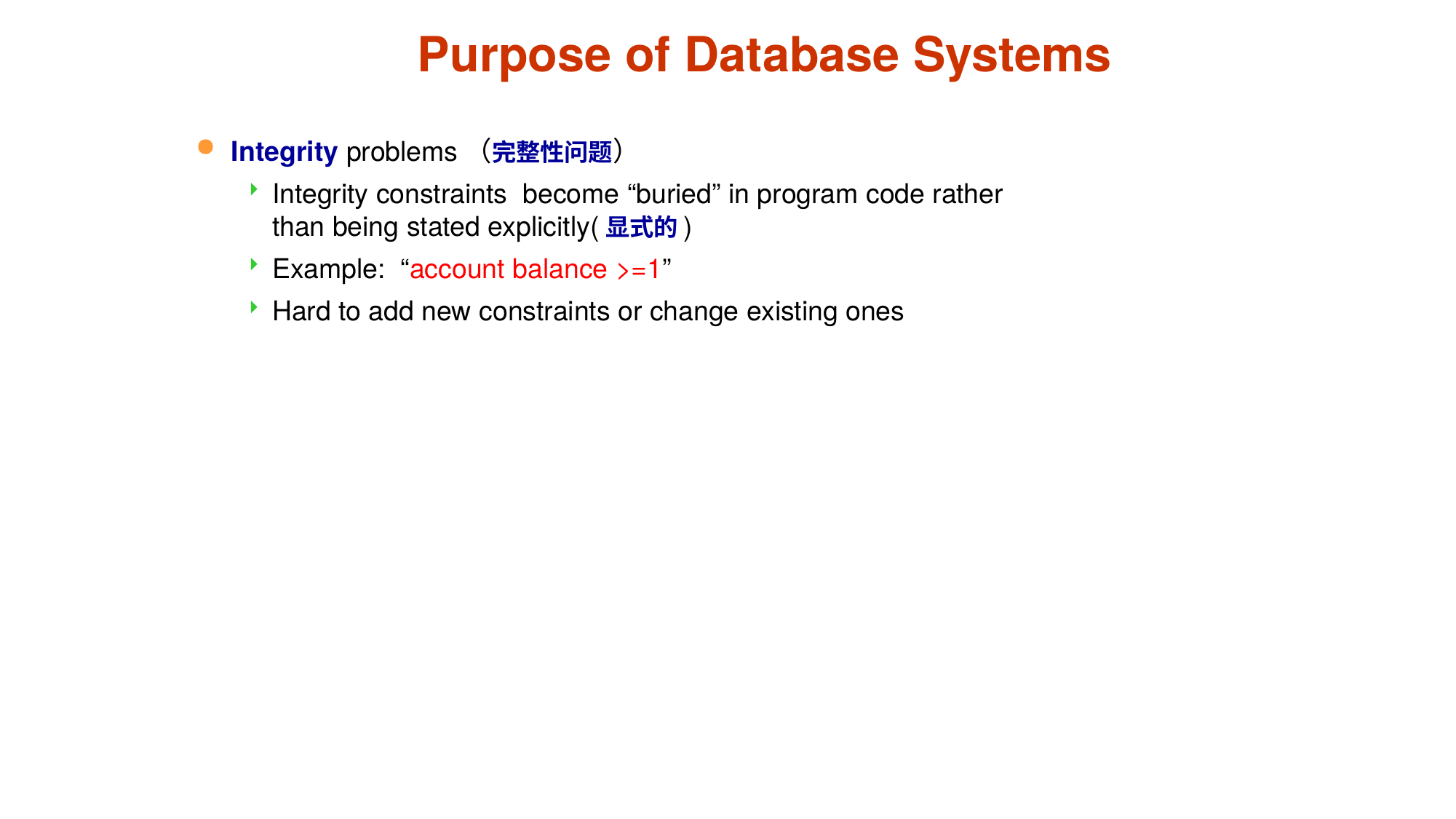

Purpose of Database Systems
Integrity problems（完整性问题）
Integrity constraints  become “buried” in program code rather than being stated explicitly(显式的)
Example:  “account balance >=1”
Hard to add new constraints or change existing ones